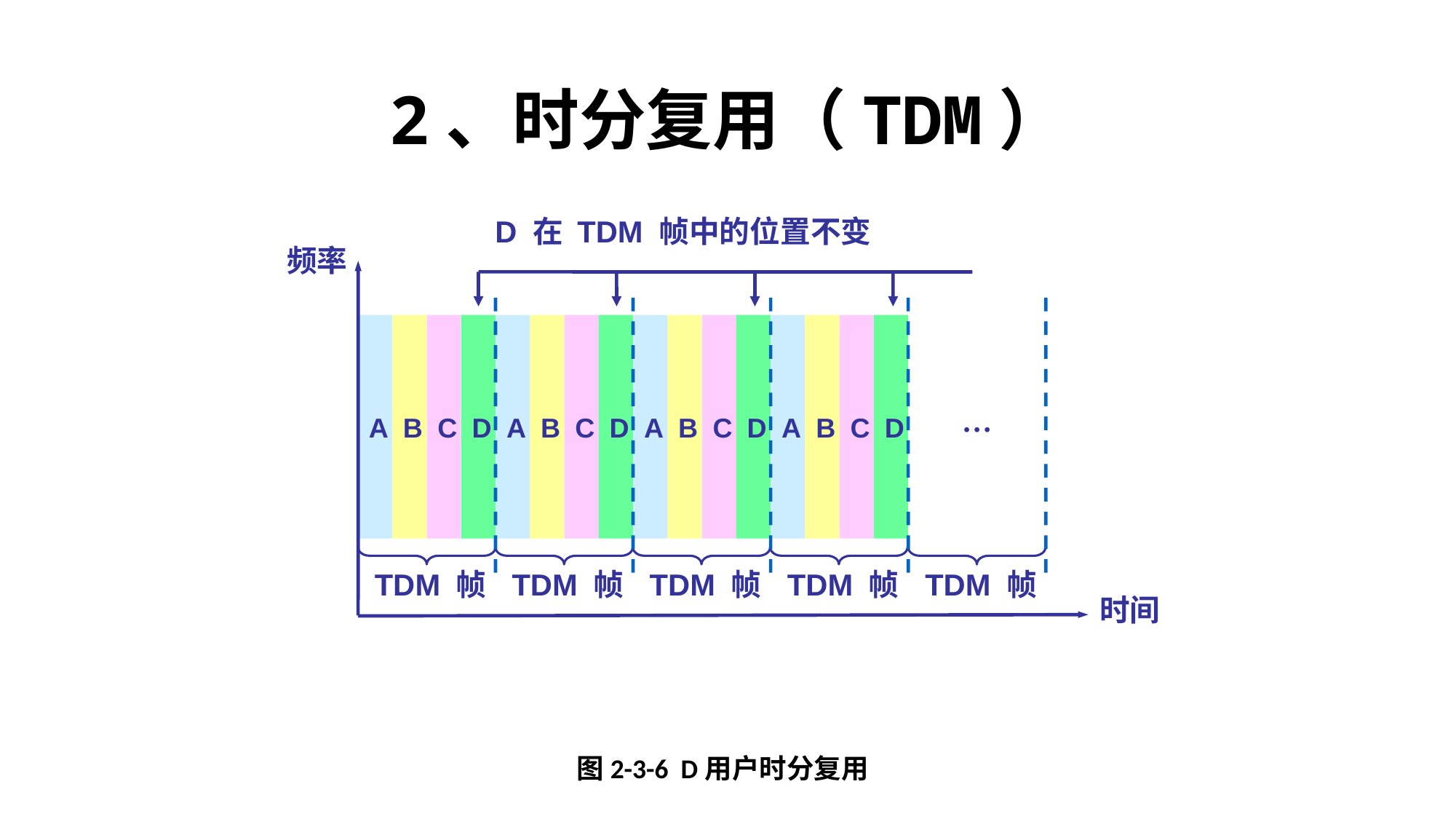

# 2、时分复用（TDM）
D 在 TDM 帧中的位置不变
频率

A
B
C
D
D
D
D
A
B
C
A
B
C
A
B
C
…

TDM 帧

TDM 帧

TDM 帧

TDM 帧

TDM 帧
时间

图2-3-6  D用户时分复用